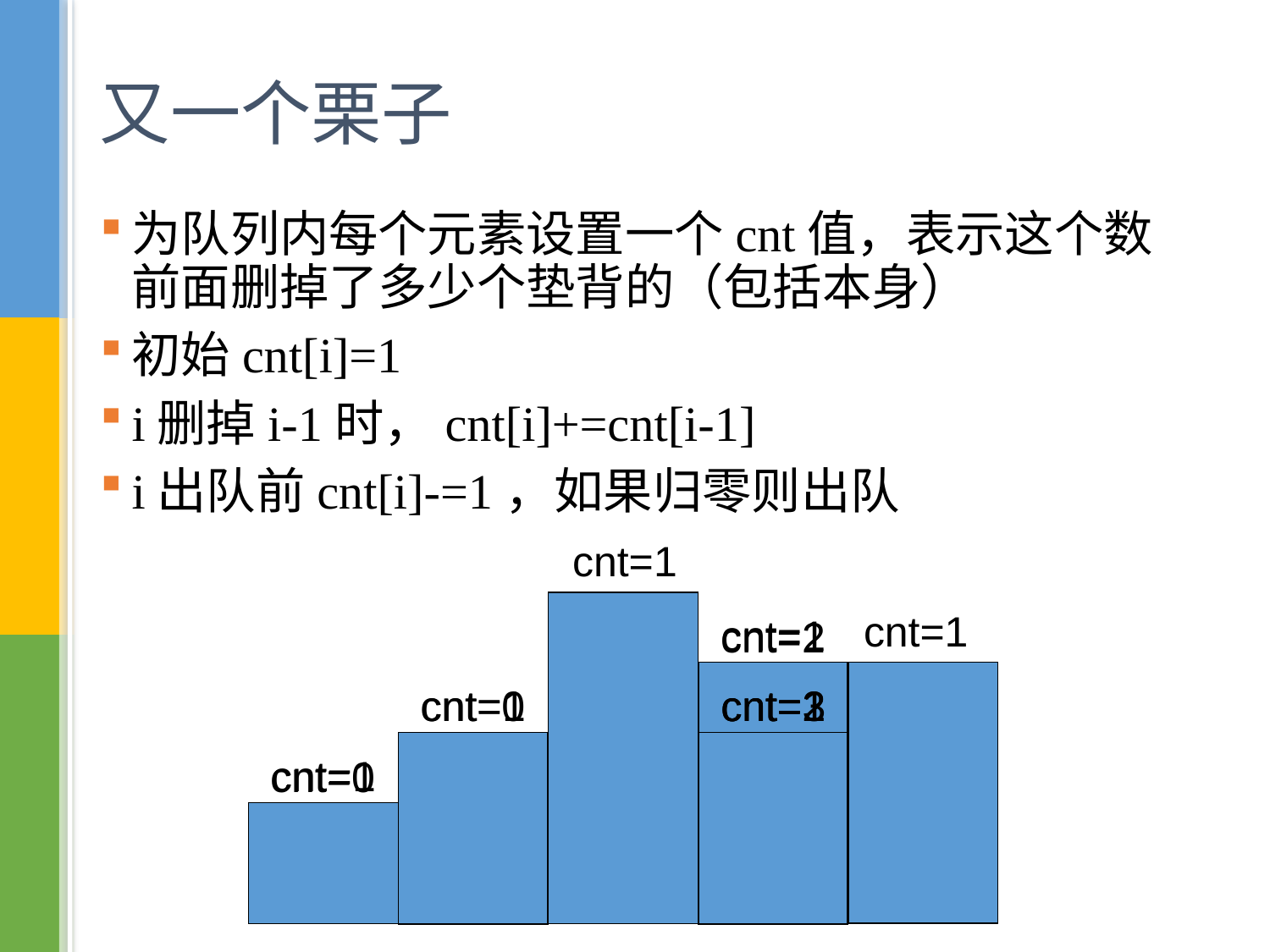

又一个栗子
为队列内每个元素设置一个cnt值，表示这个数前面删掉了多少个垫背的（包括本身）
初始cnt[i]=1
i删掉i-1时，cnt[i]+=cnt[i-1]
i出队前cnt[i]-=1，如果归零则出队
cnt=1

cnt=1
cnt=1
cnt=2

cnt=1
cnt=1
cnt=2
cnt=3
cnt=0

cnt=1
cnt=0